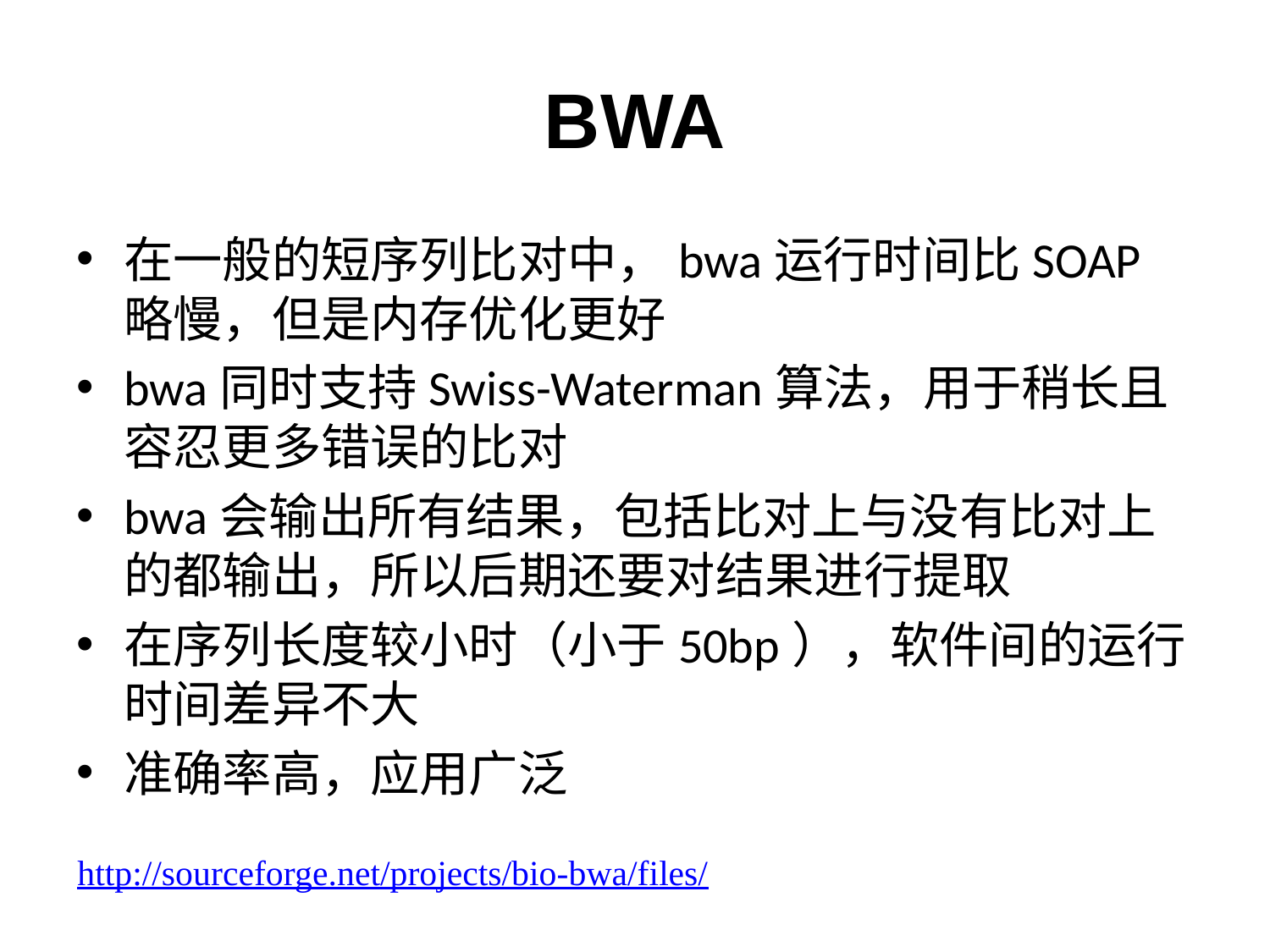

# BWA
在一般的短序列比对中，bwa运行时间比SOAP略慢，但是内存优化更好
bwa同时支持Swiss-Waterman算法，用于稍长且容忍更多错误的比对
bwa会输出所有结果，包括比对上与没有比对上的都输出，所以后期还要对结果进行提取
在序列长度较小时（小于50bp），软件间的运行时间差异不大
准确率高，应用广泛
http://sourceforge.net/projects/bio-bwa/files/